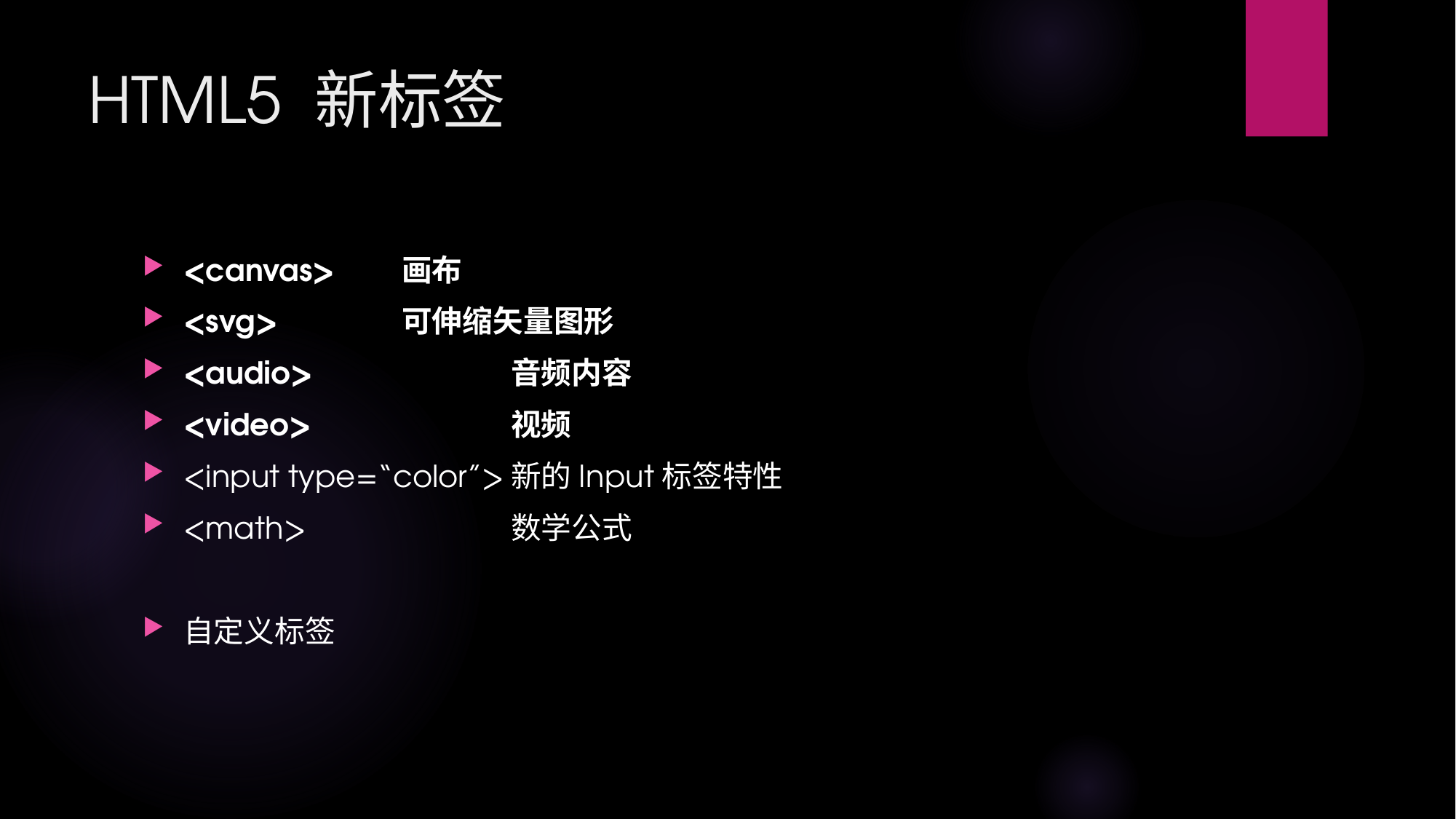

# HTML5 新标签
<canvas> 	画布
<svg>		可伸缩矢量图形
<audio>		音频内容
<video>		视频
<input type=“color”>	新的Input标签特性
<math> 		数学公式

自定义标签